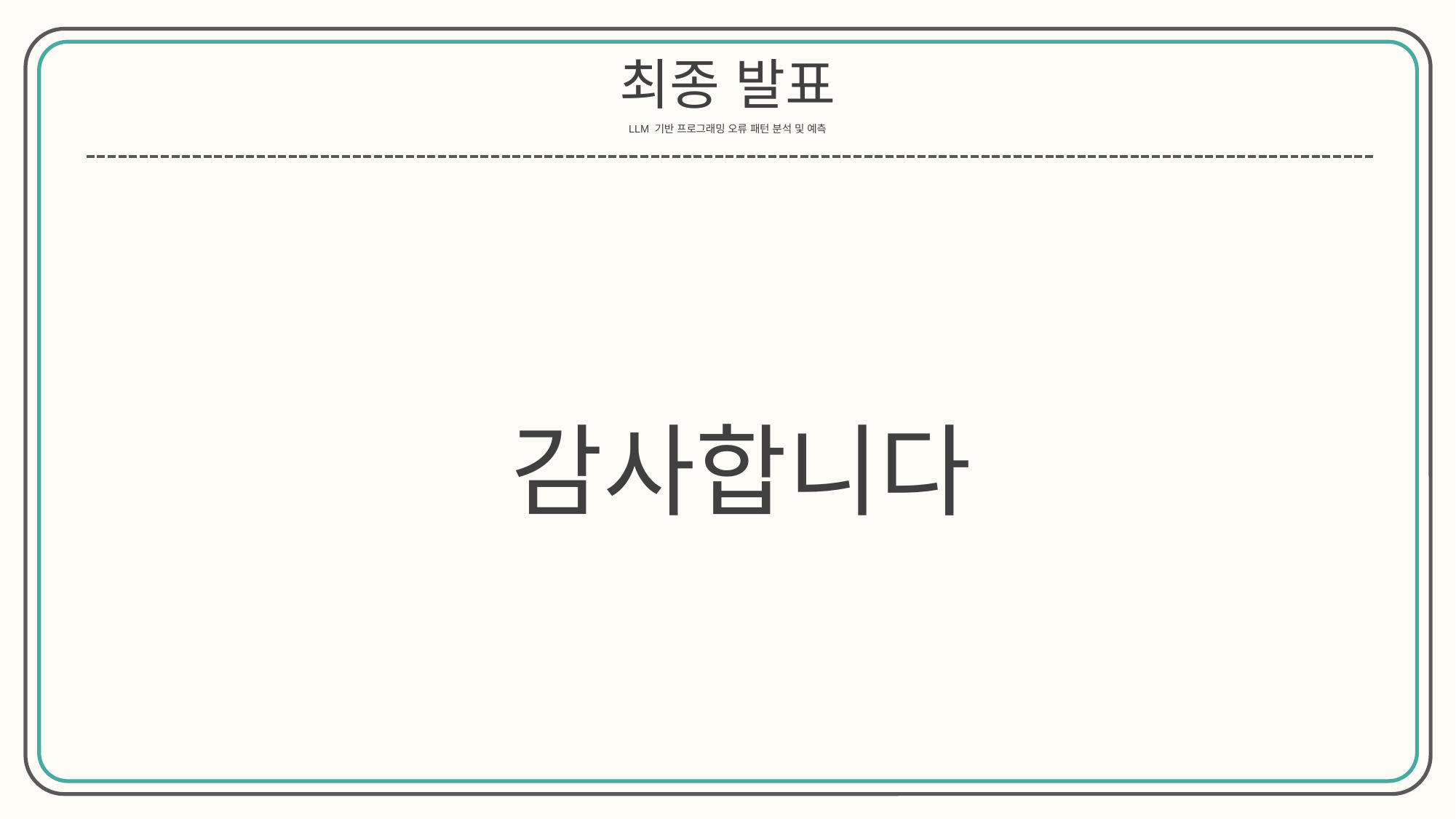

최종 발표
LLM 기반 프로그래밍 오류 패턴 분석 및 예측
감사합니다